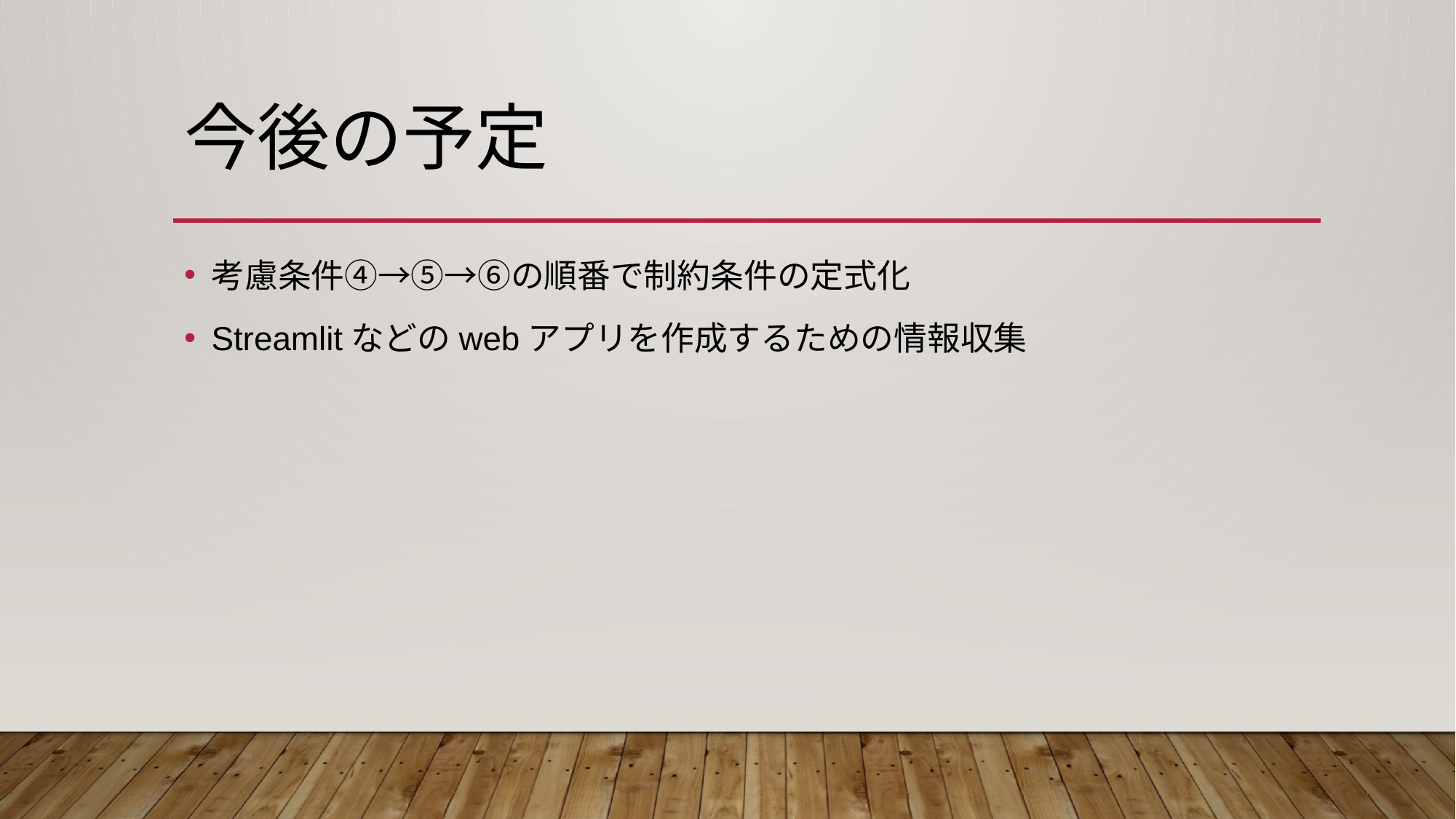

# 今後の予定
考慮条件④→⑤→⑥の順番で制約条件の定式化
Streamlitなどのwebアプリを作成するための情報収集